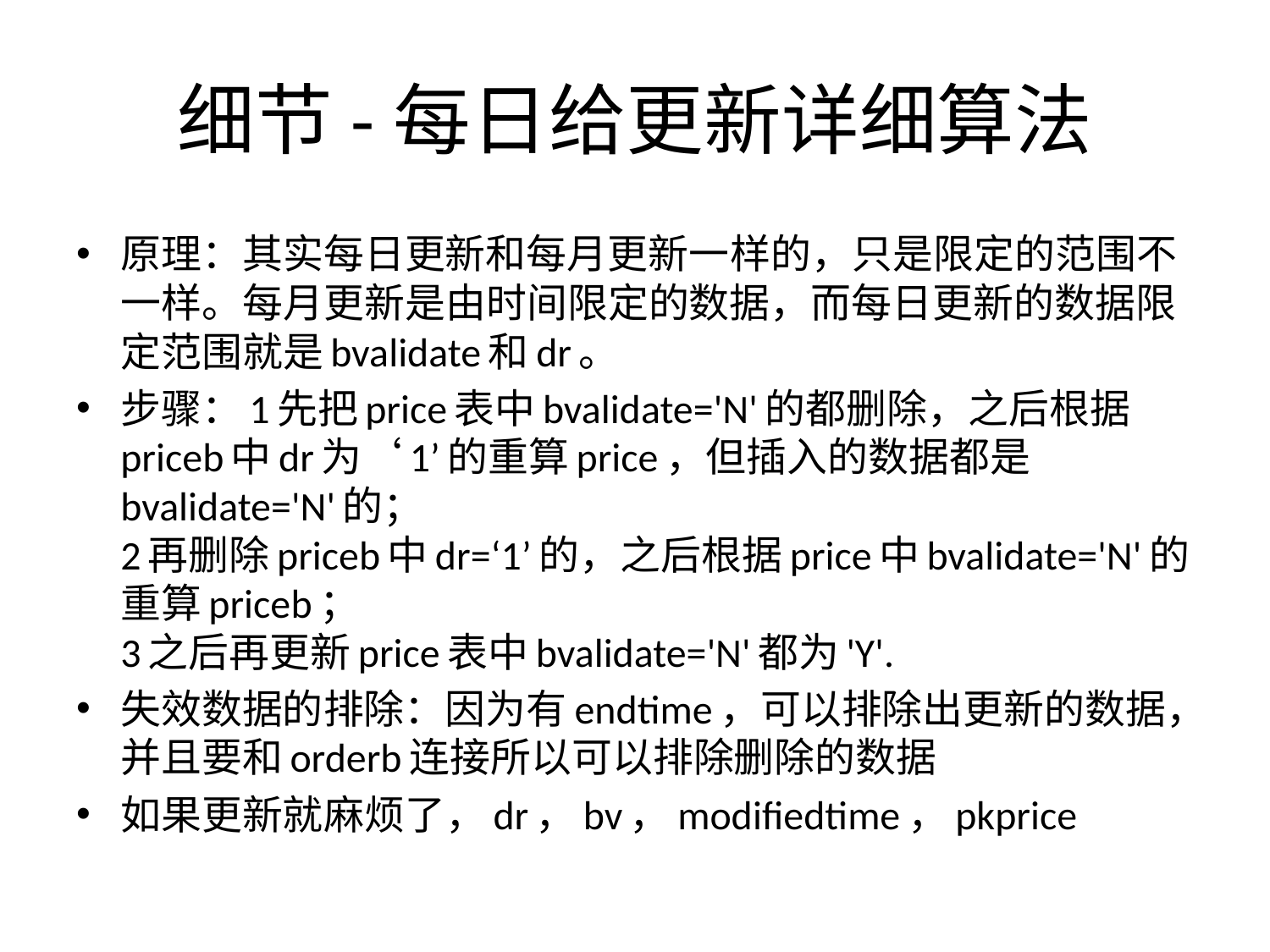

# 细节-每日给更新详细算法
原理：其实每日更新和每月更新一样的，只是限定的范围不一样。每月更新是由时间限定的数据，而每日更新的数据限定范围就是bvalidate和dr。
步骤：1先把price表中bvalidate='N'的都删除，之后根据priceb中dr为‘1’的重算price，但插入的数据都是bvalidate='N'的；
2再删除priceb中dr=‘1’的，之后根据price中bvalidate='N'的重算priceb；
3之后再更新price表中bvalidate='N'都为'Y'.
失效数据的排除：因为有endtime，可以排除出更新的数据，并且要和orderb连接所以可以排除删除的数据
如果更新就麻烦了，dr，bv，modifiedtime，pkprice